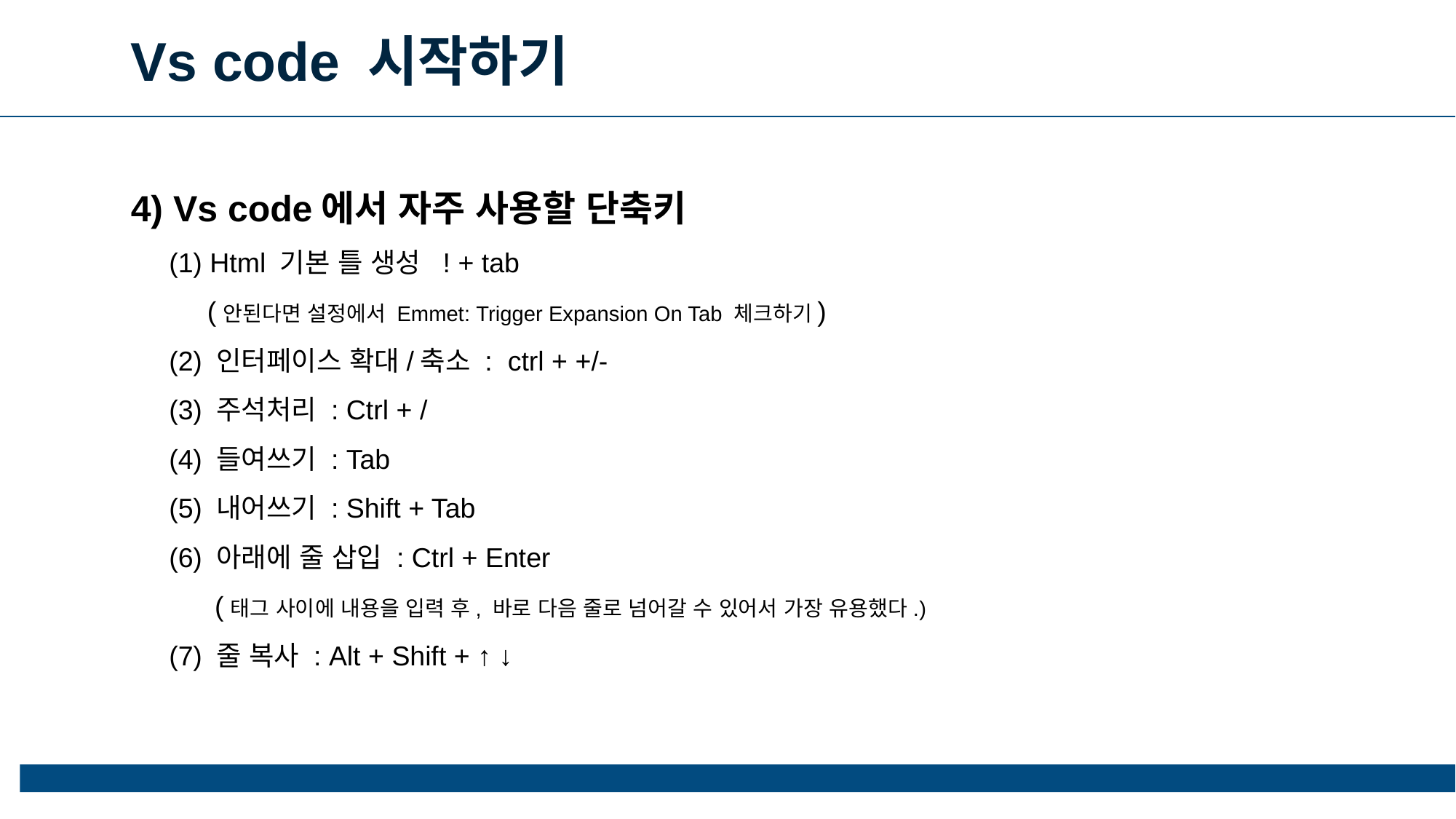

Vs code 시작하기
4) Vs code에서 자주 사용할 단축키
     (1) Html 기본 틀 생성  ! + tab
          (안된다면 설정에서 Emmet: Trigger Expansion On Tab 체크하기)
     (2) 인터페이스 확대/축소 :  ctrl + +/-
     (3) 주석처리 : Ctrl + /
     (4) 들여쓰기 : Tab
     (5) 내어쓰기 : Shift + Tab
     (6) 아래에 줄 삽입 : Ctrl + Enter
           (태그 사이에 내용을 입력 후, 바로 다음 줄로 넘어갈 수 있어서 가장 유용했다.)
     (7) 줄 복사 : Alt + Shift + ↑ ↓